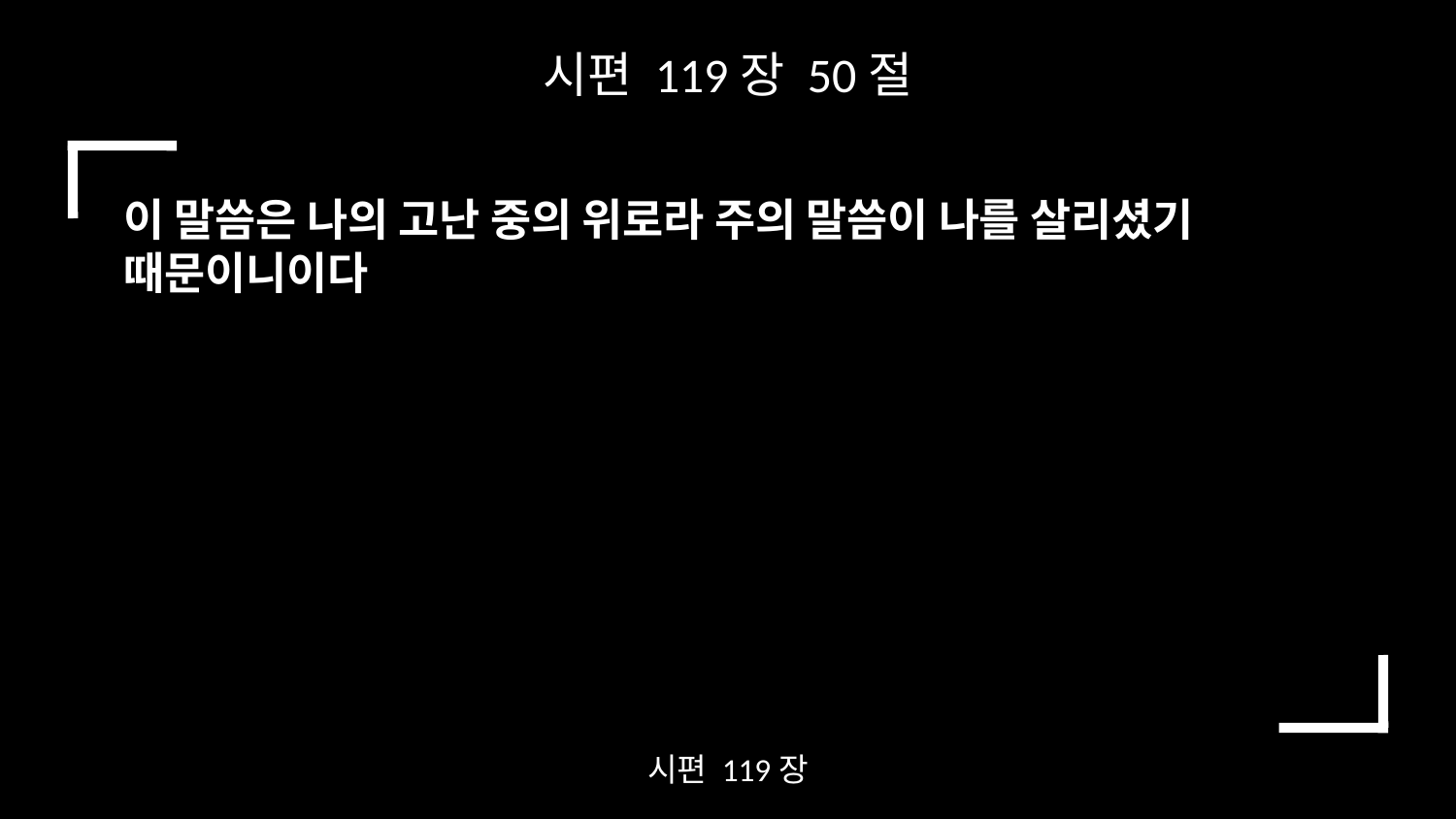

시편 119장 50절

이 말씀은 나의 고난 중의 위로라 주의 말씀이 나를 살리셨기 때문이니이다

시편 119장